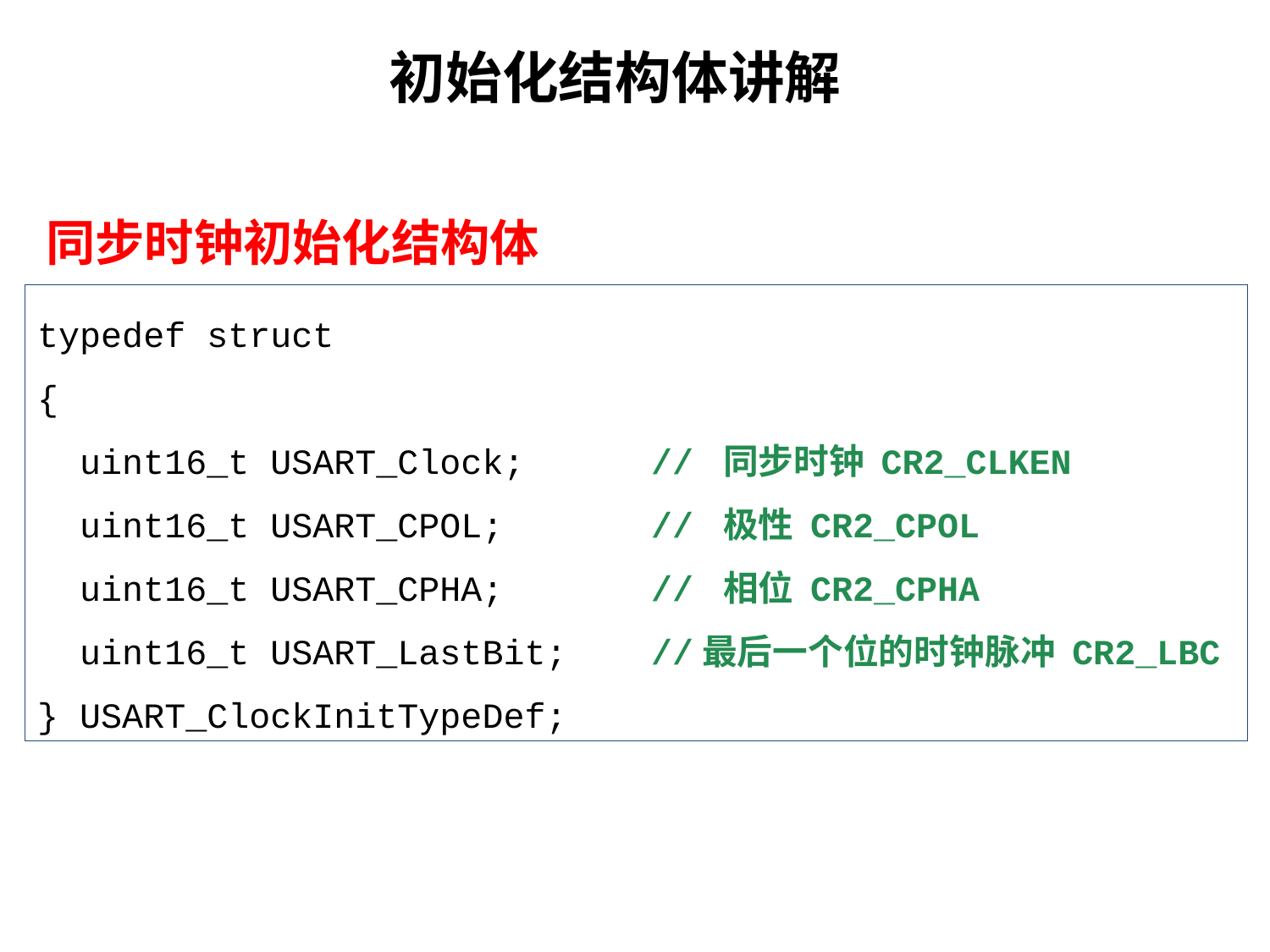

初始化结构体讲解
同步时钟初始化结构体
typedef struct
{
  uint16_t USART_Clock;      // 同步时钟 CR2_CLKEN
  uint16_t USART_CPOL;       // 极性 CR2_CPOL
  uint16_t USART_CPHA;       // 相位 CR2_CPHA
  uint16_t USART_LastBit;    //最后一个位的时钟脉冲 CR2_LBC
} USART_ClockInitTypeDef;